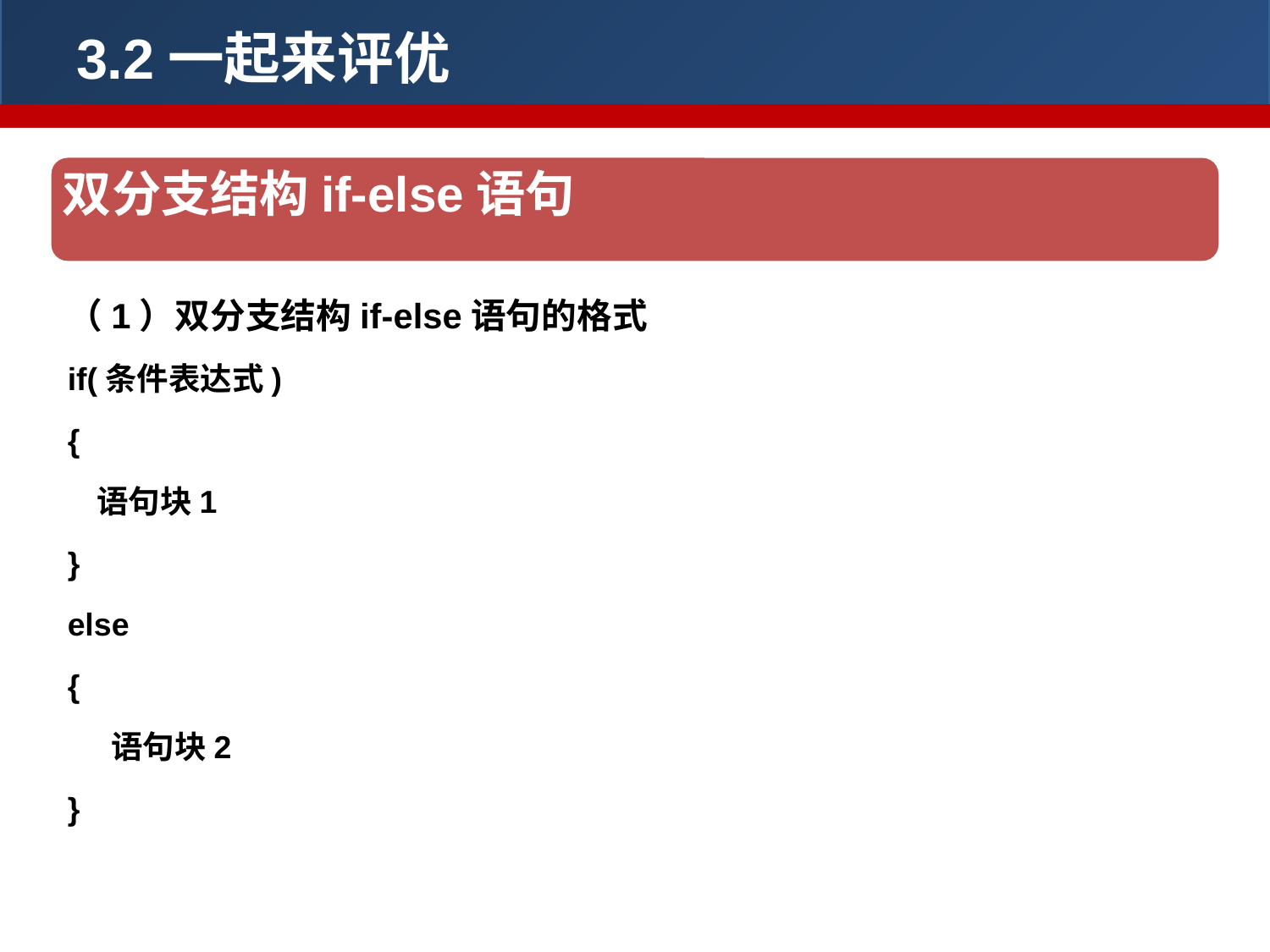

3.2一起来评优

双分支结构if-else语句
（1）双分支结构if-else语句的格式
if(条件表达式)
{
   语句块1
}
else
{
     语句块2
}